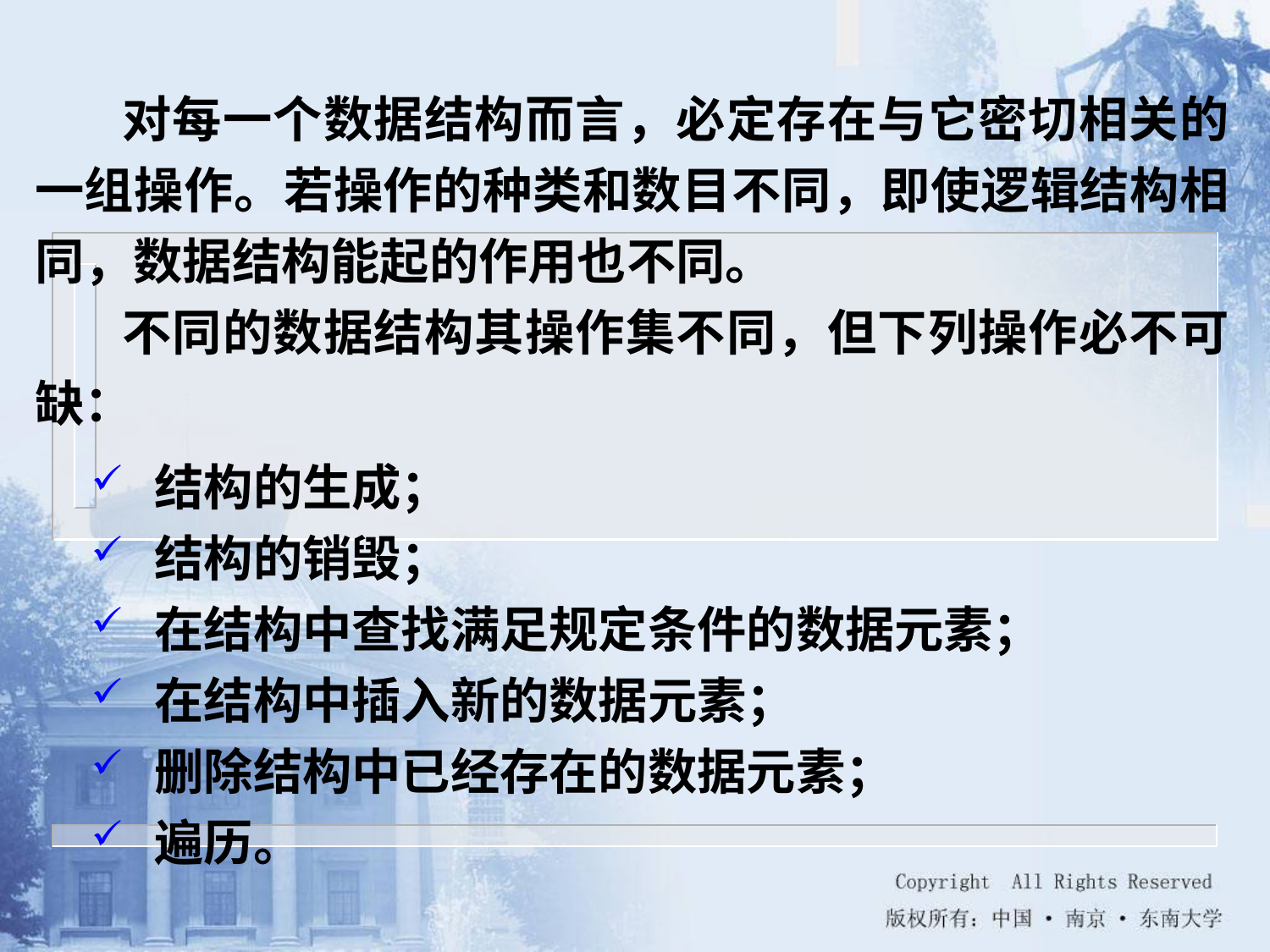

对每一个数据结构而言，必定存在与它密切相关的一组操作。若操作的种类和数目不同，即使逻辑结构相同，数据结构能起的作用也不同。
不同的数据结构其操作集不同，但下列操作必不可缺：
结构的生成；
结构的销毁；
在结构中查找满足规定条件的数据元素；
在结构中插入新的数据元素；
删除结构中已经存在的数据元素；
遍历。